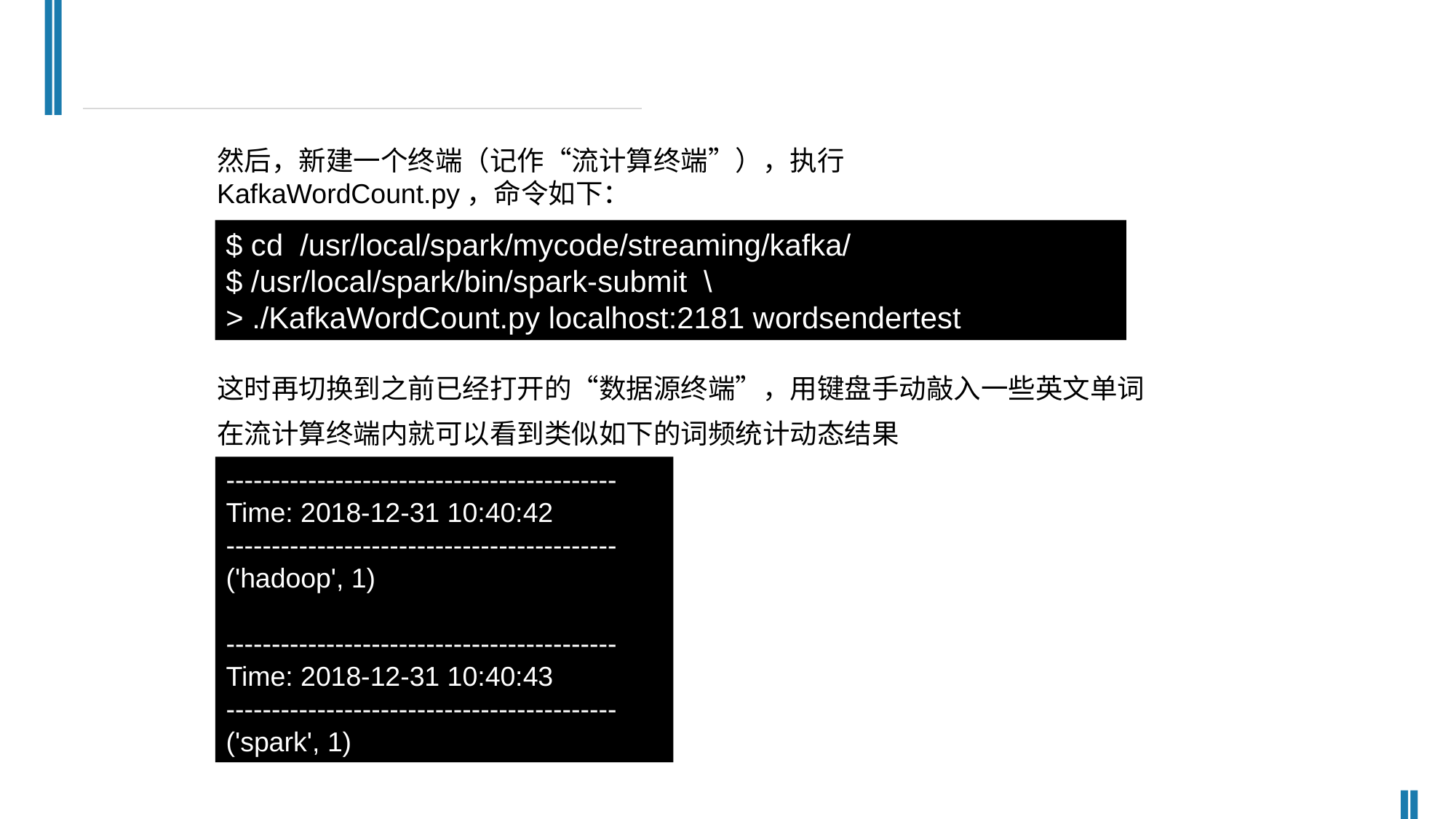

然后，新建一个终端（记作“流计算终端”），执行KafkaWordCount.py，命令如下：
$ cd  /usr/local/spark/mycode/streaming/kafka/
$ /usr/local/spark/bin/spark-submit  \
> ./KafkaWordCount.py localhost:2181 wordsendertest
这时再切换到之前已经打开的“数据源终端”，用键盘手动敲入一些英文单词
在流计算终端内就可以看到类似如下的词频统计动态结果
-------------------------------------------
Time: 2018-12-31 10:40:42
-------------------------------------------
('hadoop', 1)

-------------------------------------------
Time: 2018-12-31 10:40:43
-------------------------------------------
('spark', 1)